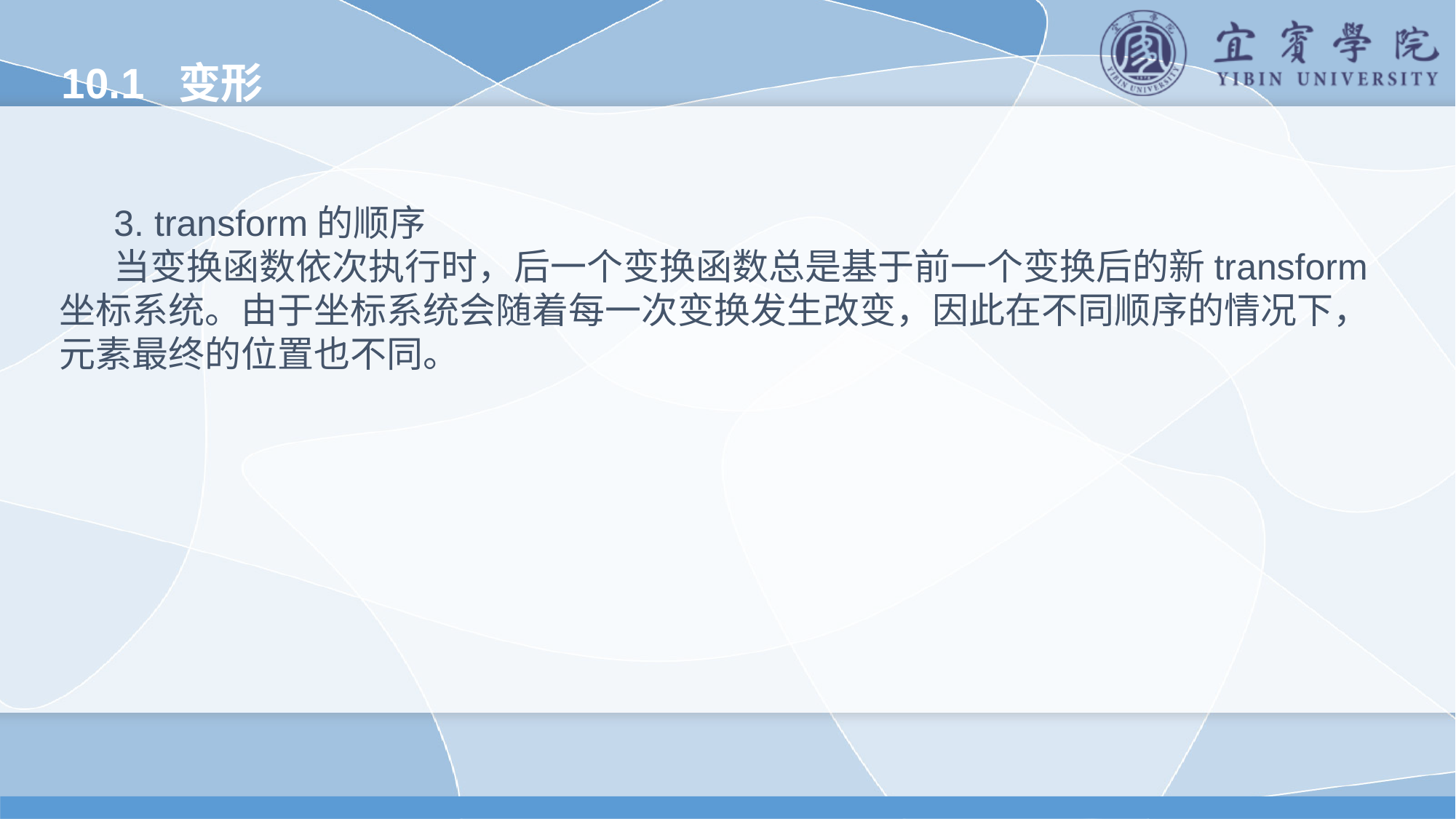

10.1  变形
3. transform的顺序
当变换函数依次执行时，后一个变换函数总是基于前一个变换后的新transform坐标系统。由于坐标系统会随着每一次变换发生改变，因此在不同顺序的情况下，元素最终的位置也不同。